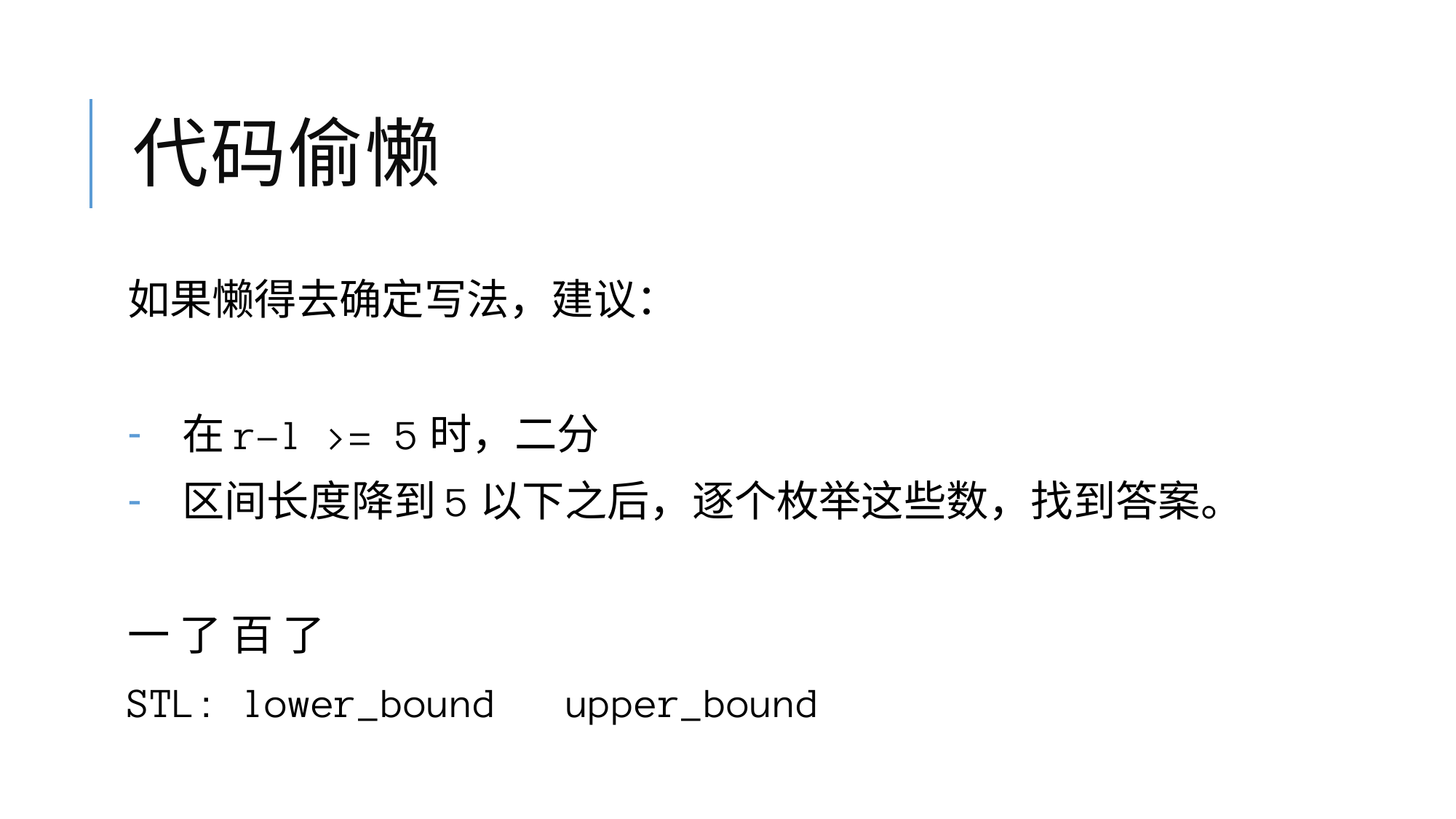

# 代码偷懒
如果懒得去确定写法，建议：

在r-l >= 5时，二分
区间长度降到5以下之后，逐个枚举这些数，找到答案。

一 了 百 了
STL: lower_bound   upper_bound